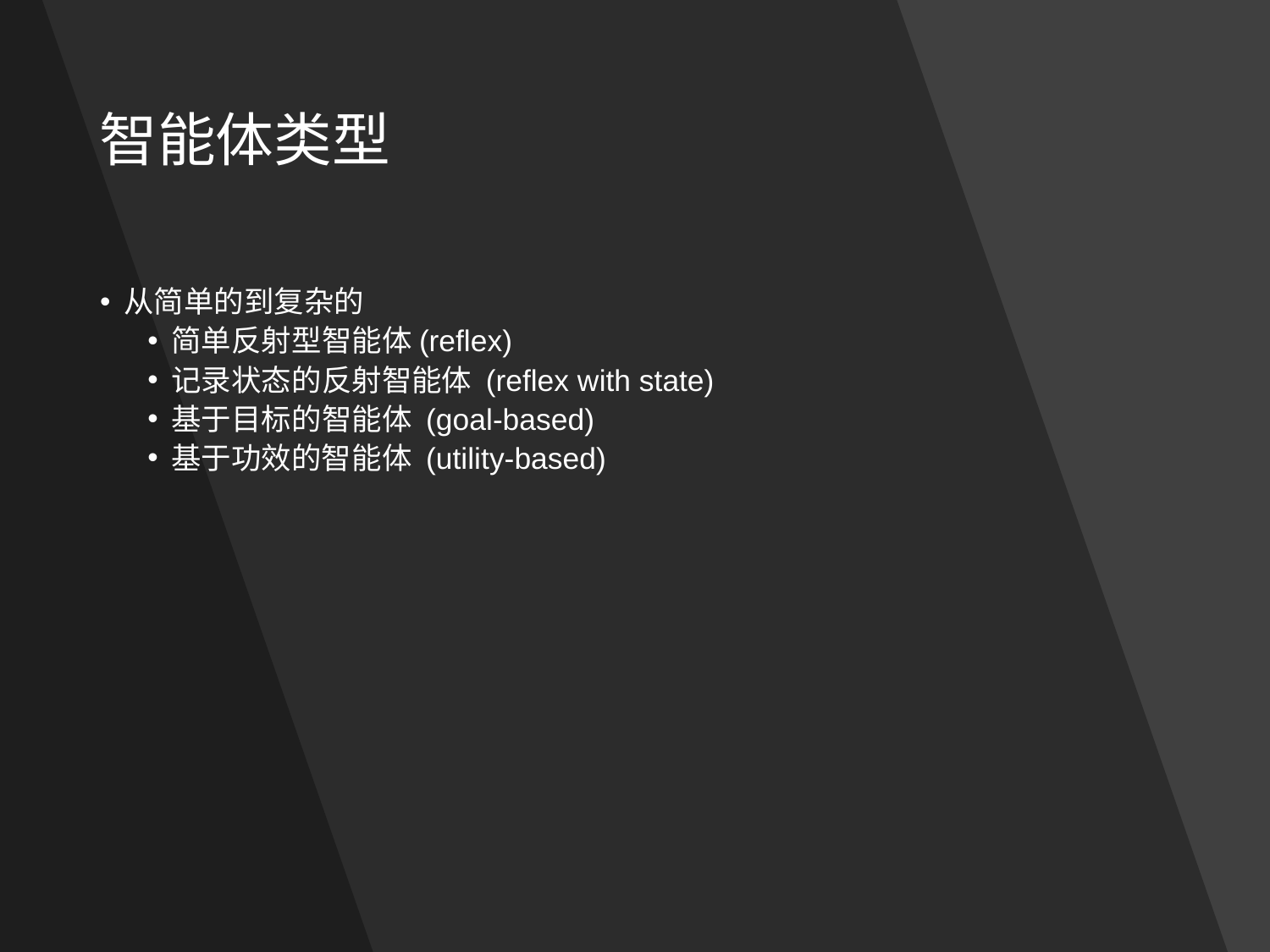

# 智能体类型
从简单的到复杂的
简单反射型智能体(reflex)
记录状态的反射智能体 (reflex with state)
基于目标的智能体 (goal-based)
基于功效的智能体 (utility-based)